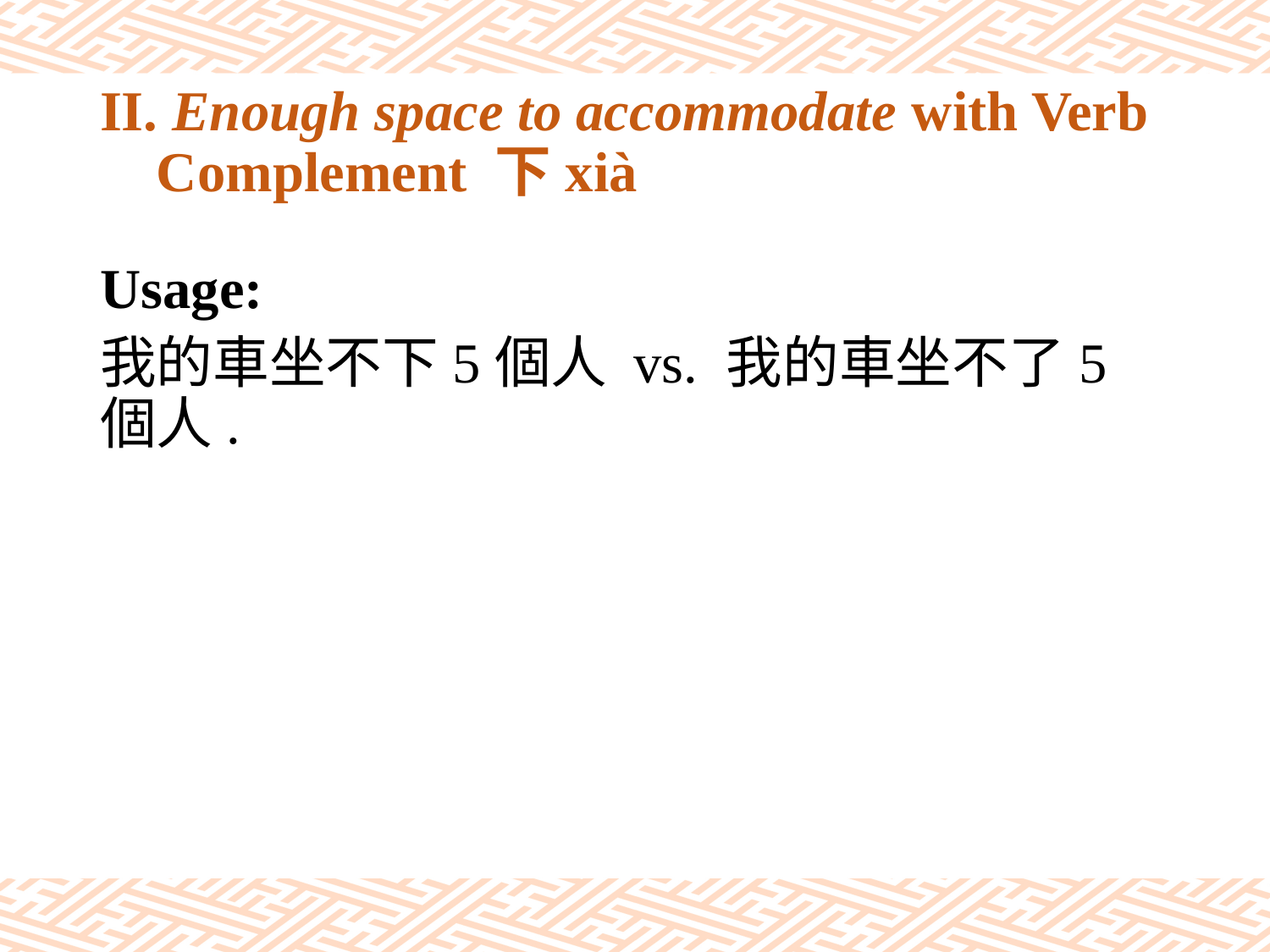

# II. Enough space to accommodate with Verb Complement 下xià
Usage:
我的車坐不下5個人 vs. 我的車坐不了5個人.